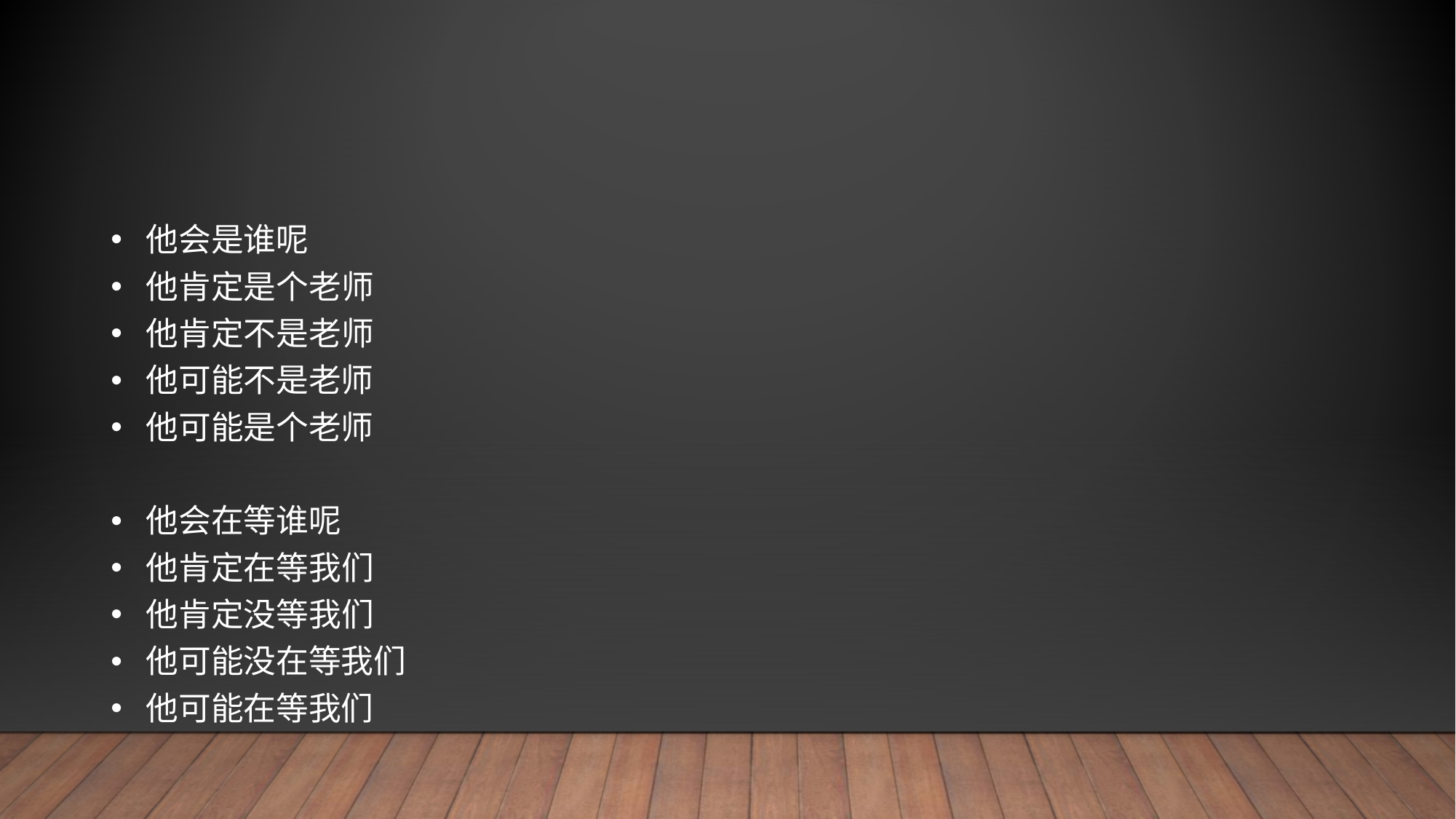

#
他会是谁呢
他肯定是个老师
他肯定不是老师
他可能不是老师
他可能是个老师

他会在等谁呢
他肯定在等我们
他肯定没等我们
他可能没在等我们
他可能在等我们